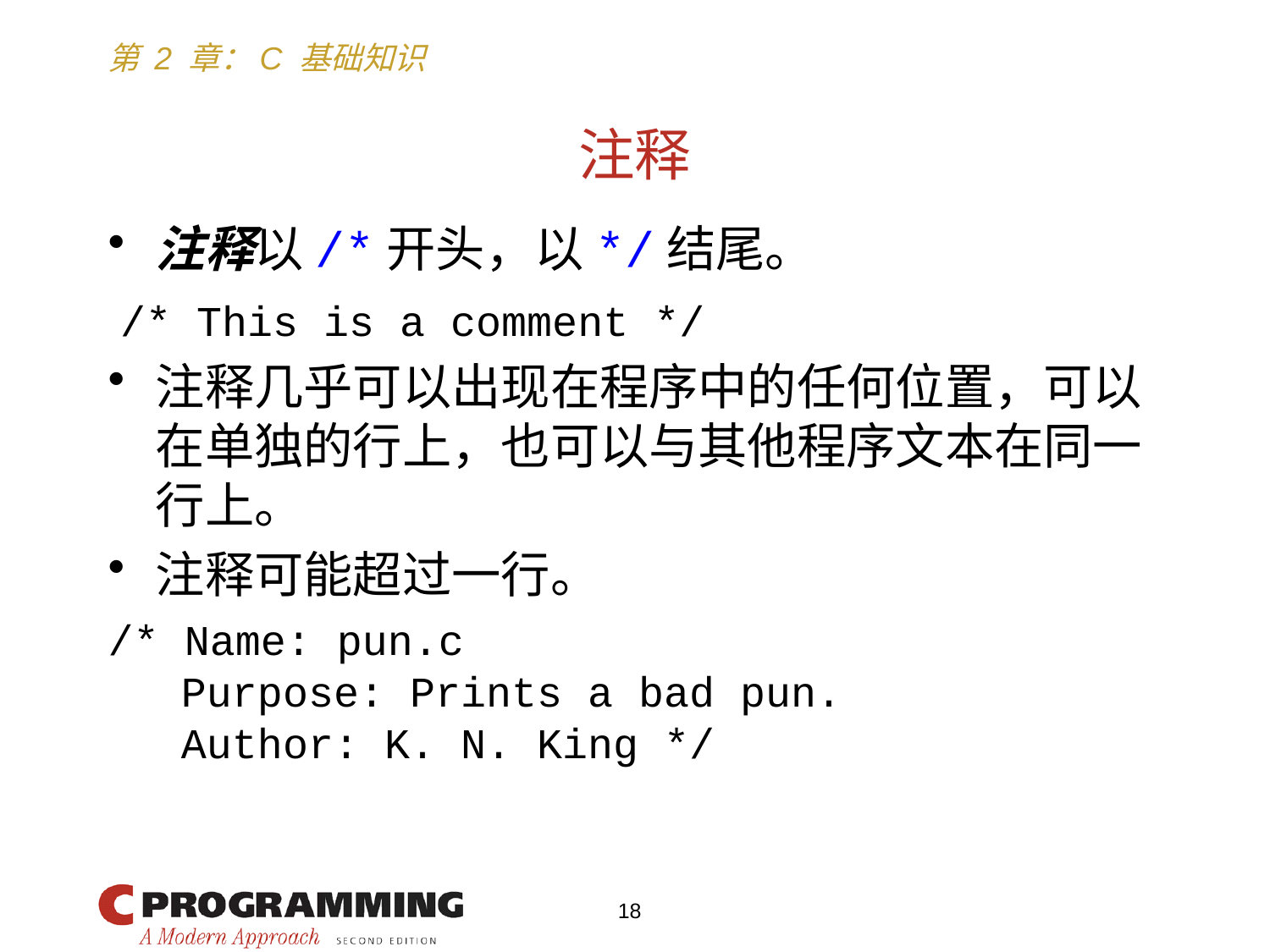

# 注释
注释以/*开头，以*/结尾。
 /* This is a comment */
注释几乎可以出现在程序中的任何位置，可以在单独的行上，也可以与其他程序文本在同一行上。
注释可能超过一行。
/* Name: pun.c
	 Purpose: Prints a bad pun.
	 Author: K. N. King */
18